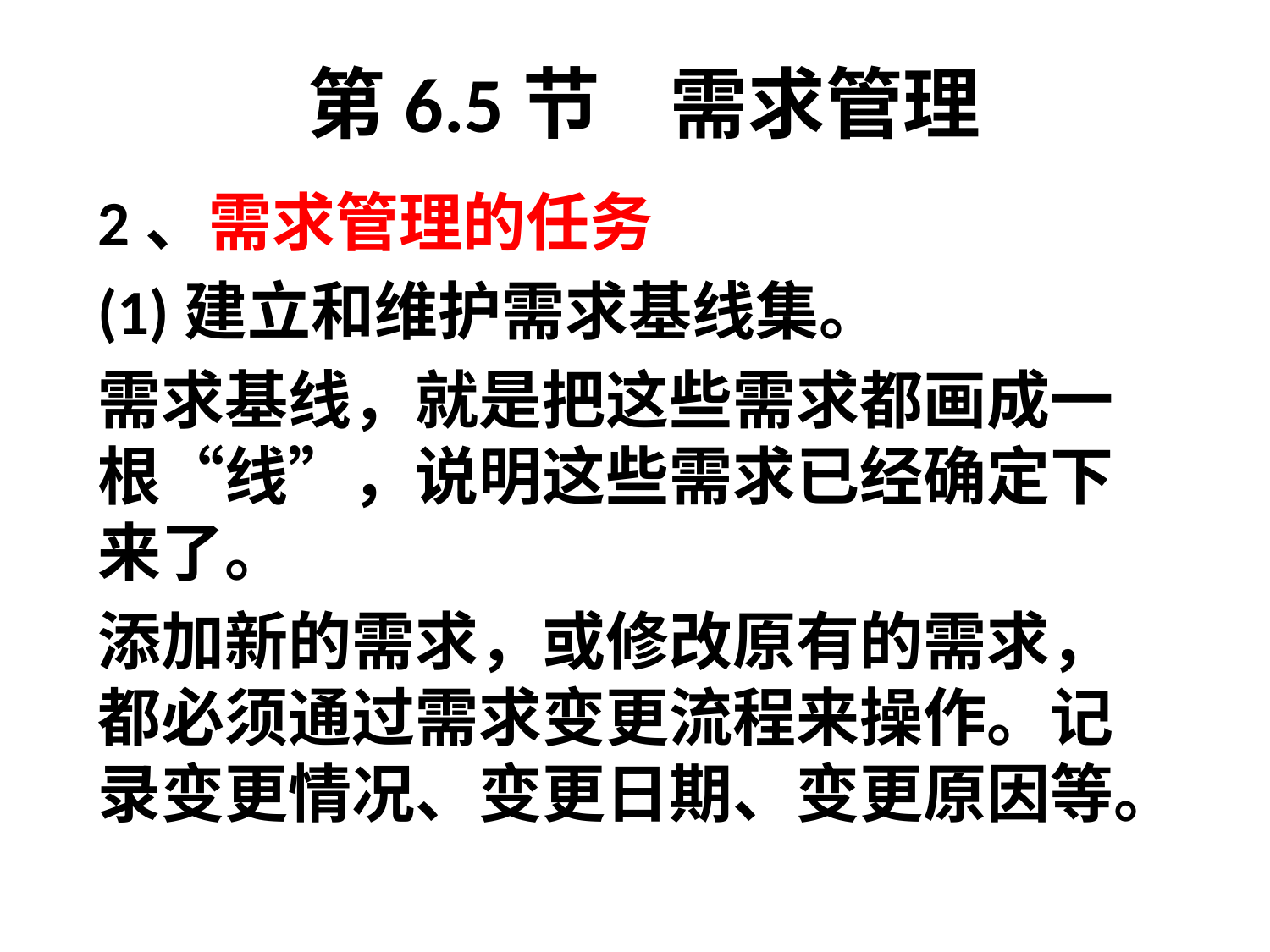

# 第6.5节    需求管理
2、需求管理的任务
(1)建立和维护需求基线集。
需求基线，就是把这些需求都画成一根“线”，说明这些需求已经确定下来了。
添加新的需求，或修改原有的需求，都必须通过需求变更流程来操作。记录变更情况、变更日期、变更原因等。